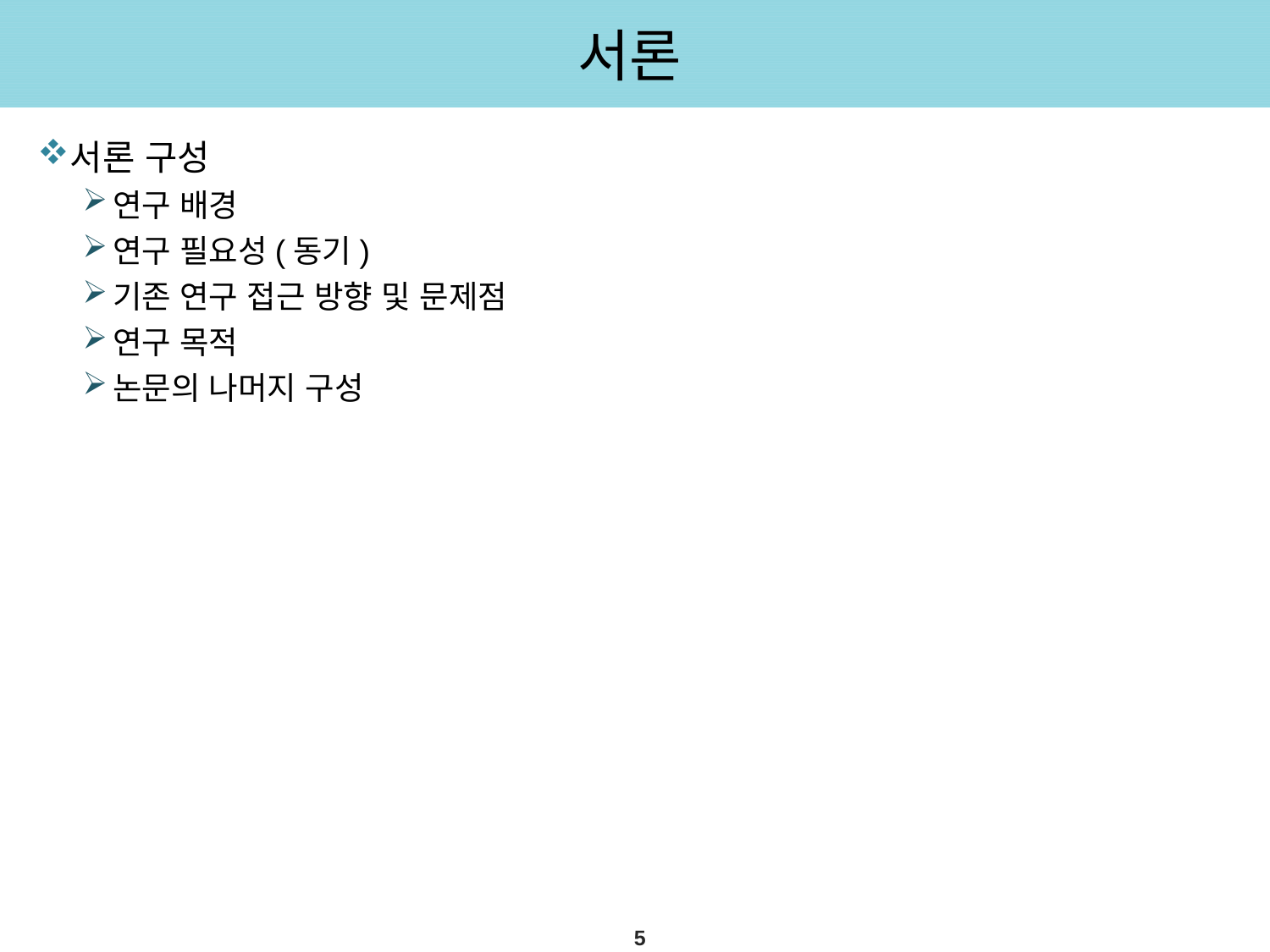

# 서론
서론 구성
연구 배경
연구 필요성(동기)
기존 연구 접근 방향 및 문제점
연구 목적
논문의 나머지 구성